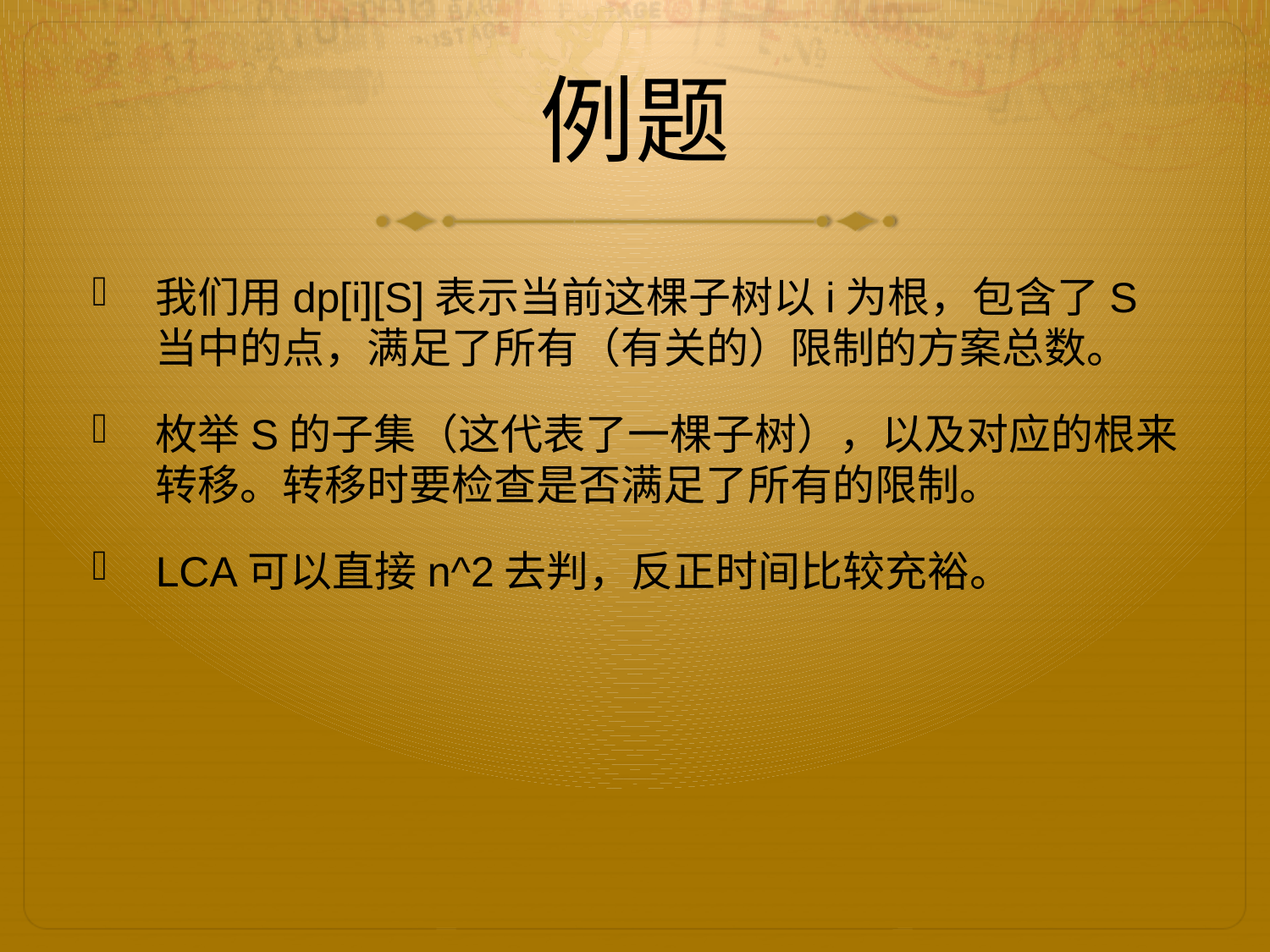

# 例题
我们用dp[i][S]表示当前这棵子树以i为根，包含了S当中的点，满足了所有（有关的）限制的方案总数。
枚举S的子集（这代表了一棵子树），以及对应的根来转移。转移时要检查是否满足了所有的限制。
LCA可以直接n^2去判，反正时间比较充裕。